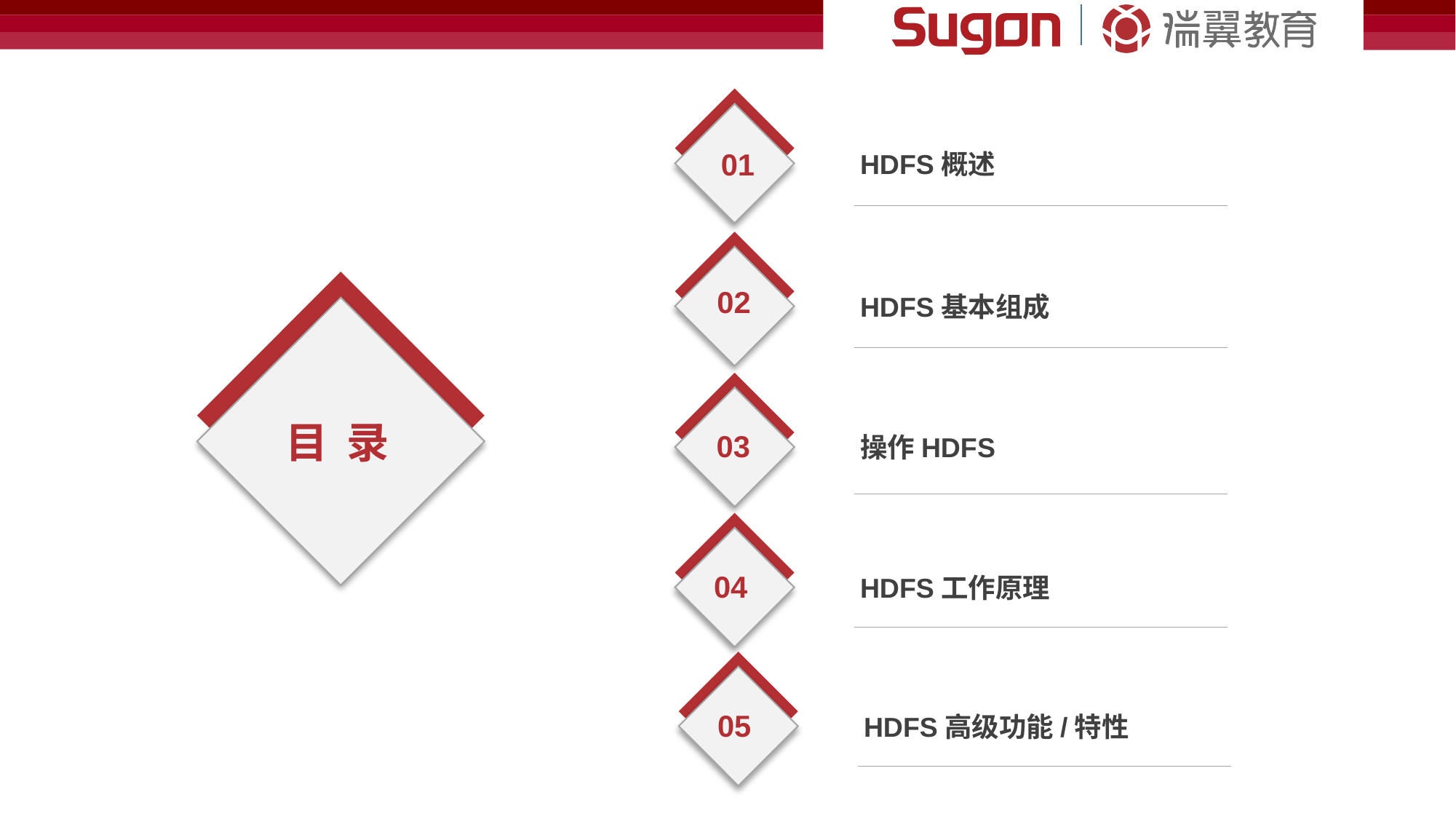

01
HDFS概述

02

HDFS基本组成

03
目  录
操作HDFS

04
HDFS工作原理

05
HDFS高级功能/特性